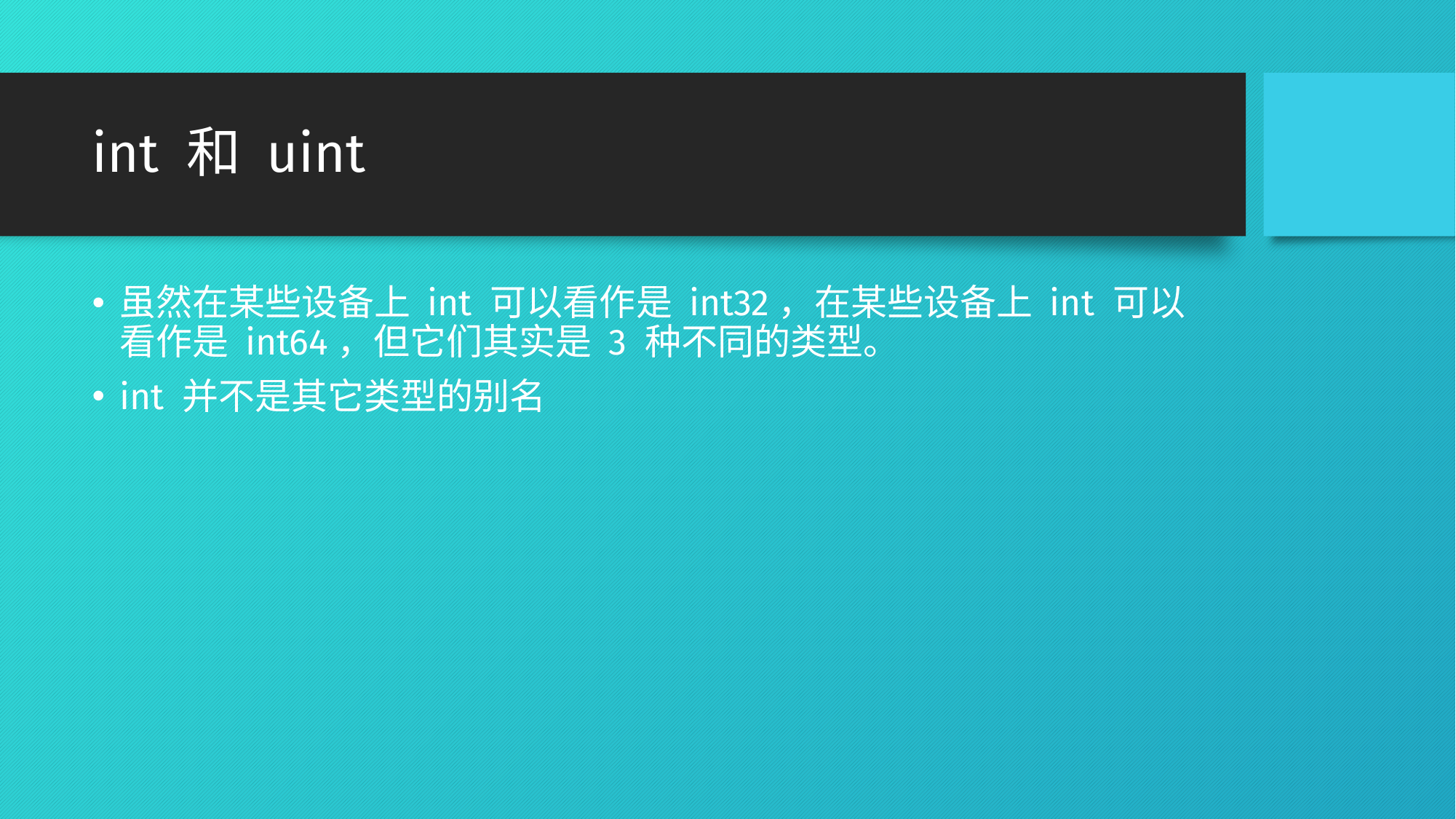

# int 和 uint
虽然在某些设备上 int 可以看作是 int32，在某些设备上 int 可以看作是 int64，但它们其实是 3 种不同的类型。
int 并不是其它类型的别名